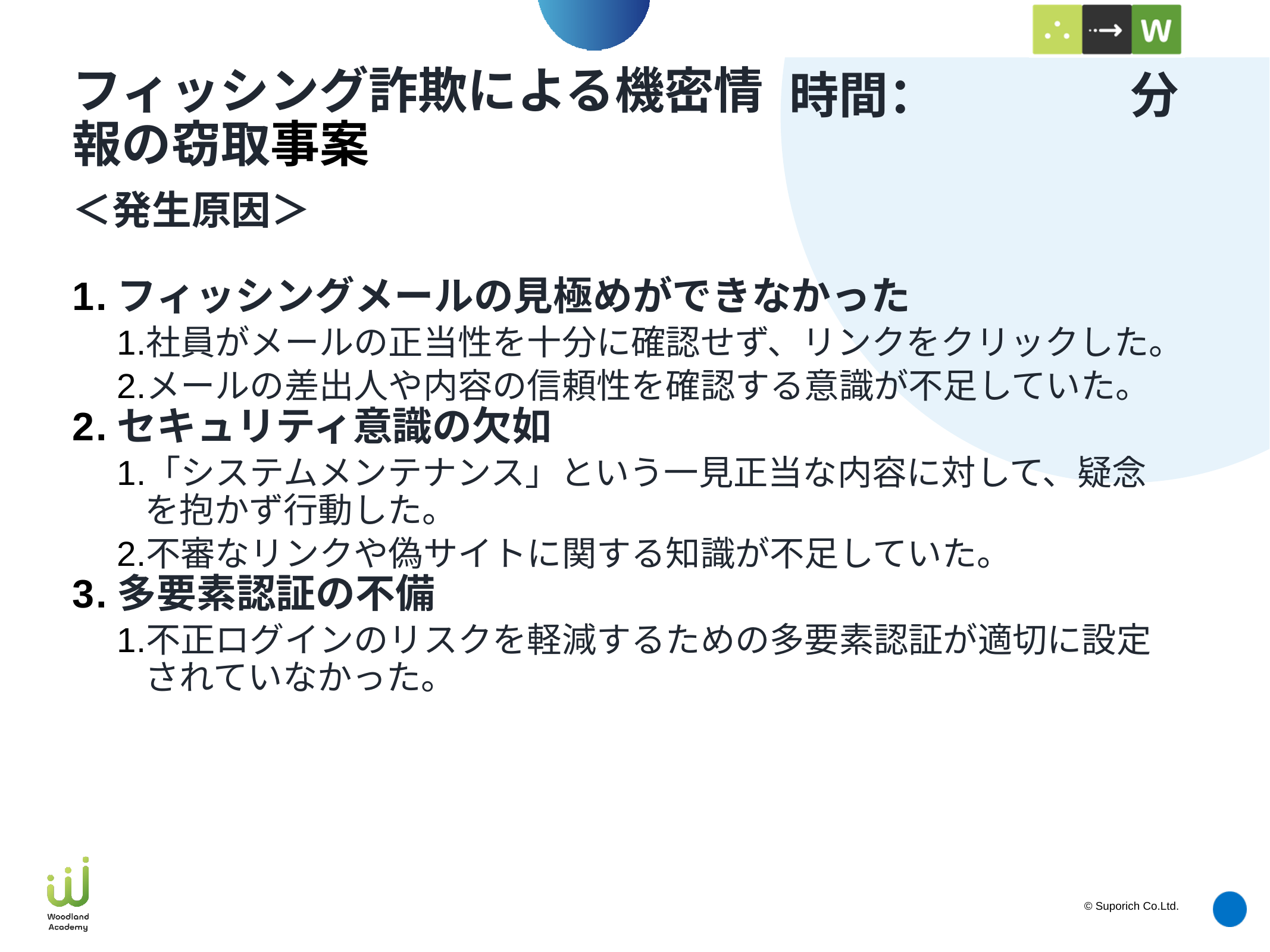

# フィッシング詐欺による機密情報の窃取事案
＜発生原因＞

フィッシングメールの見極めができなかった
社員がメールの正当性を十分に確認せず、リンクをクリックした。
メールの差出人や内容の信頼性を確認する意識が不足していた。
セキュリティ意識の欠如
「システムメンテナンス」という一見正当な内容に対して、疑念を抱かず行動した。
不審なリンクや偽サイトに関する知識が不足していた。
多要素認証の不備
不正ログインのリスクを軽減するための多要素認証が適切に設定されていなかった。